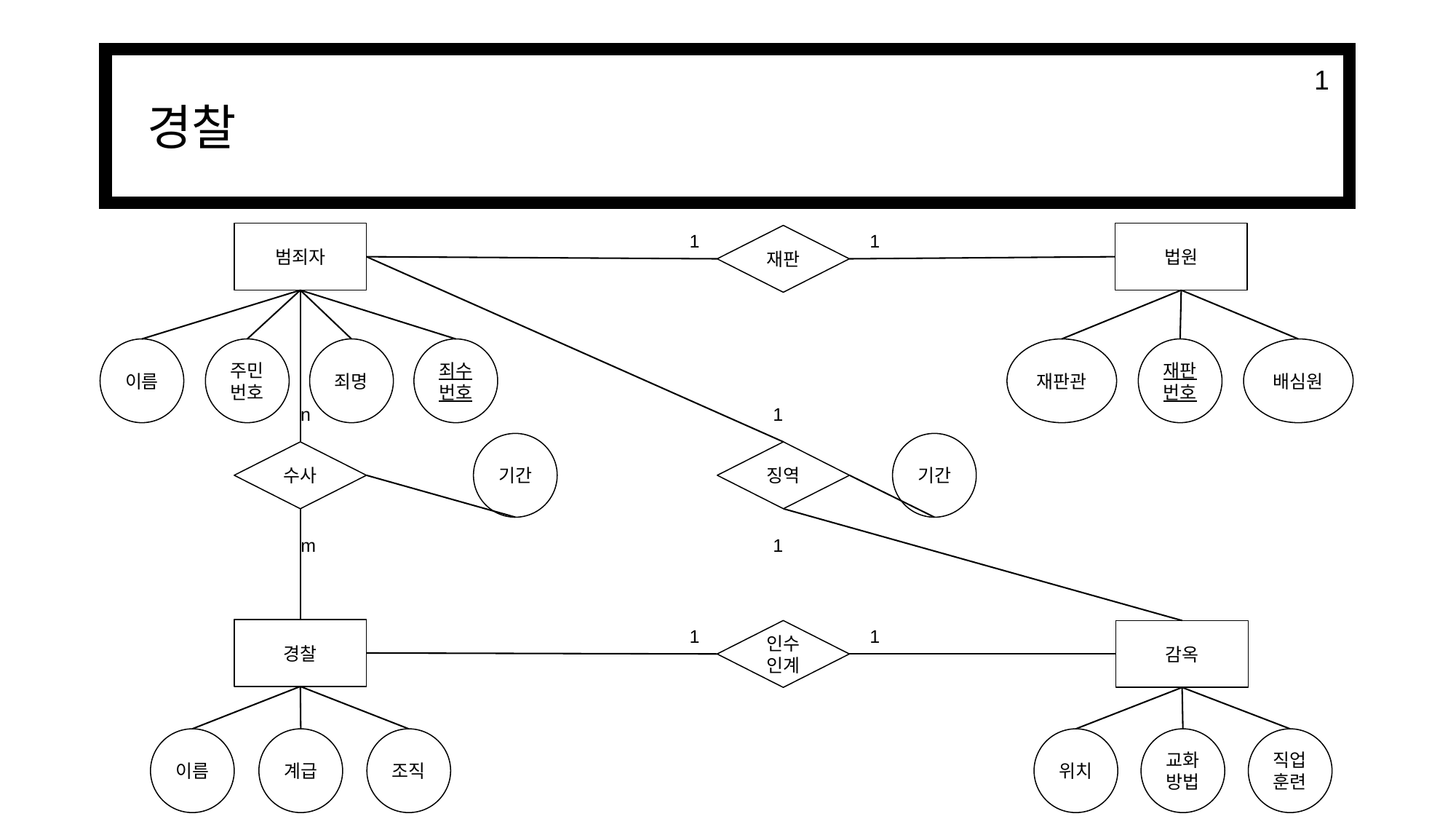

경찰
1
범죄자
법원
1
1
재판
이름
주민번호
죄명
죄수번호
재판관
재판번호
배심원
n
1
기간
기간
수사
징역
m
1
1
1
경찰
인수인계
감옥
이름
계급
조직
위치
교화방법
직업
훈련